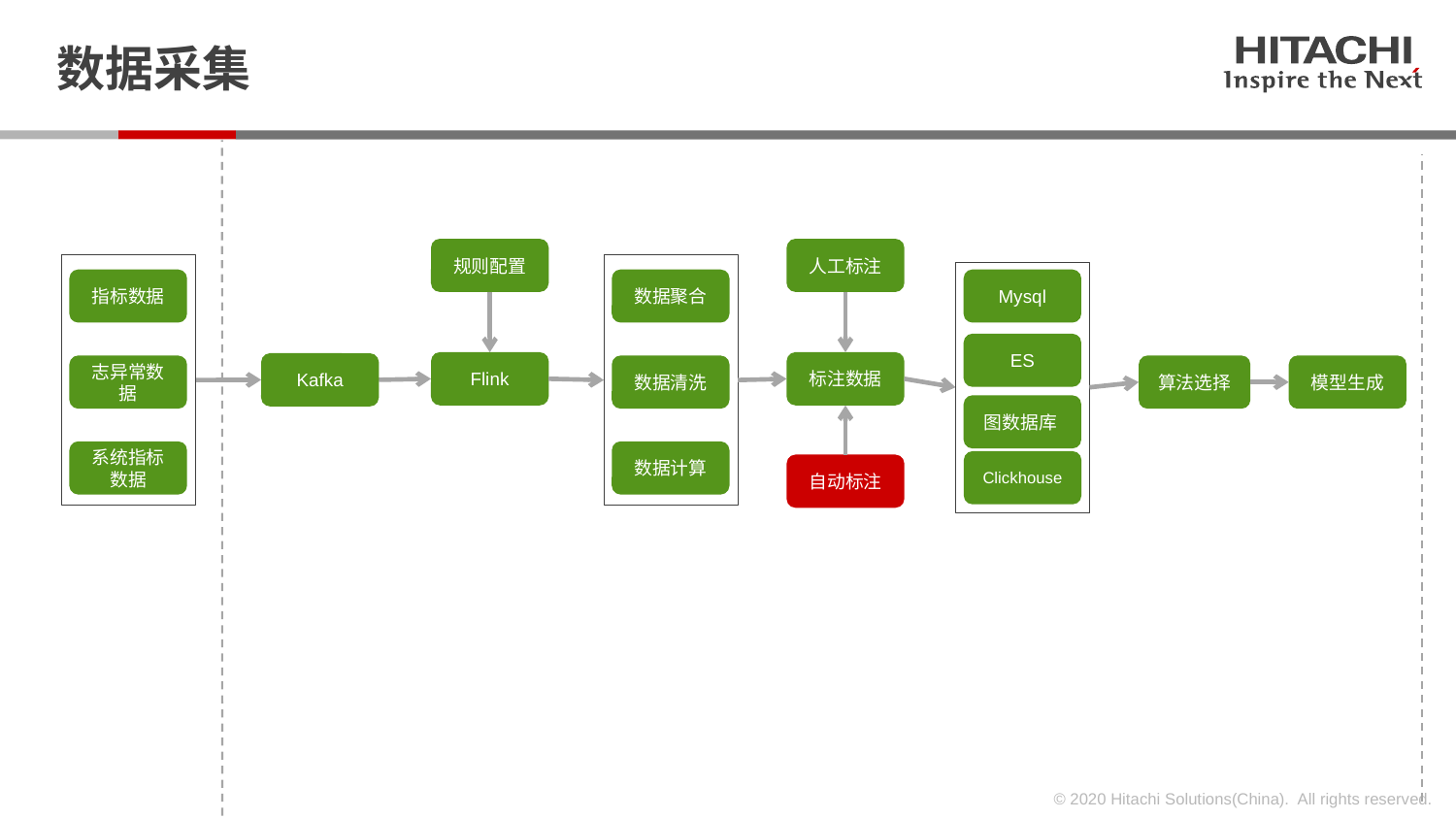

# 数据采集
规则配置
人工标注

指标数据
数据聚合
Mysql
ES
Flink
标注数据
Kafka
志异常数据
数据清洗
算法选择
模型生成
图数据库
系统指标数据
数据计算
Clickhouse
自动标注